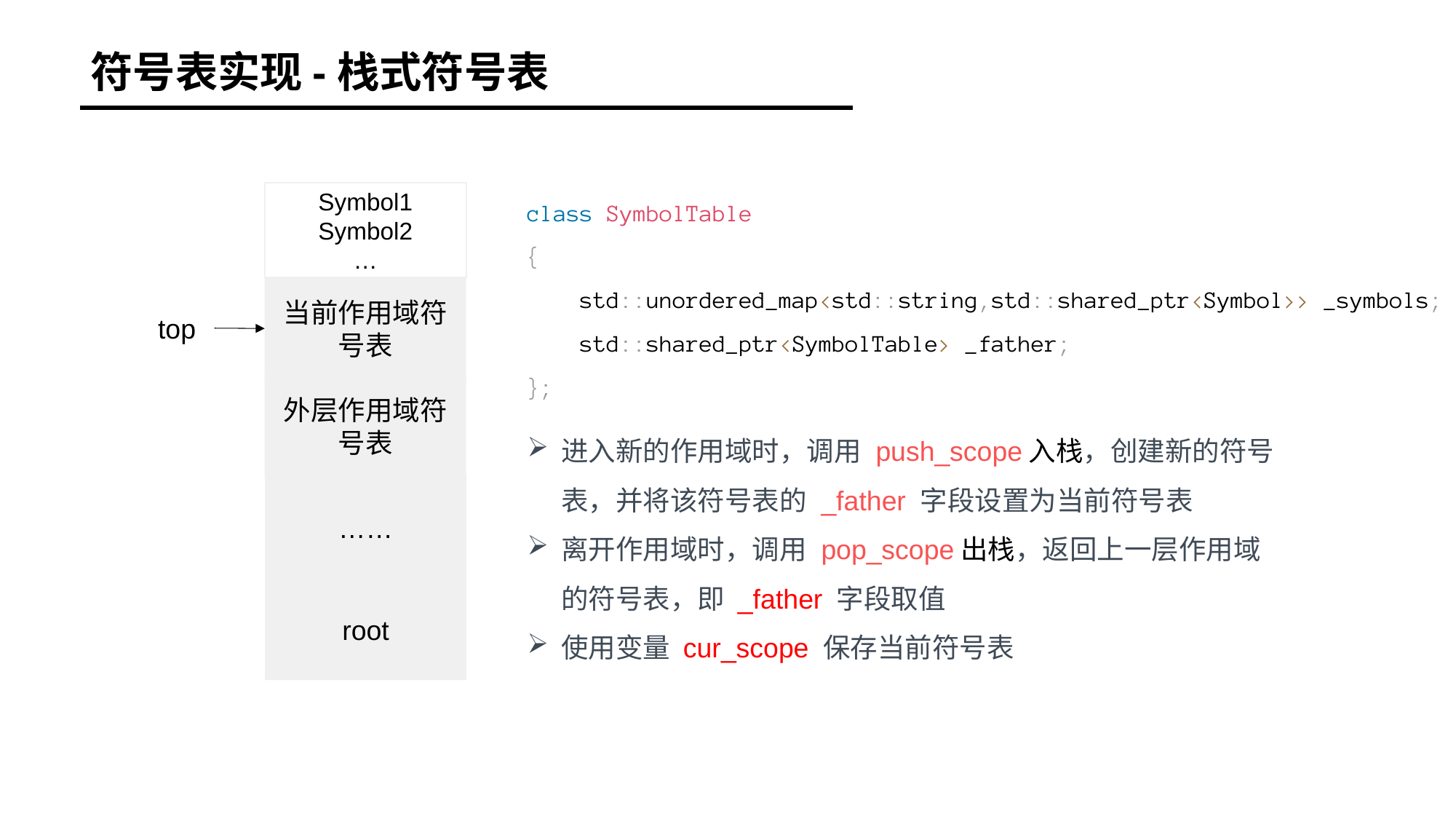

符号表实现-栈式符号表
class SymbolTable
{
    std::unordered_map<std::string,std::shared_ptr<Symbol>> _symbols;
    std::shared_ptr<SymbolTable> _father;
};
Symbol1
Symbol2
…
当前作用域符号表
top
外层作用域符号表
……
root
进入新的作用域时，调用 push_scope入栈，创建新的符号表，并将该符号表的 _father 字段设置为当前符号表
离开作用域时，调用 pop_scope出栈，返回上一层作用域的符号表，即 _father 字段取值
使用变量 cur_scope 保存当前符号表